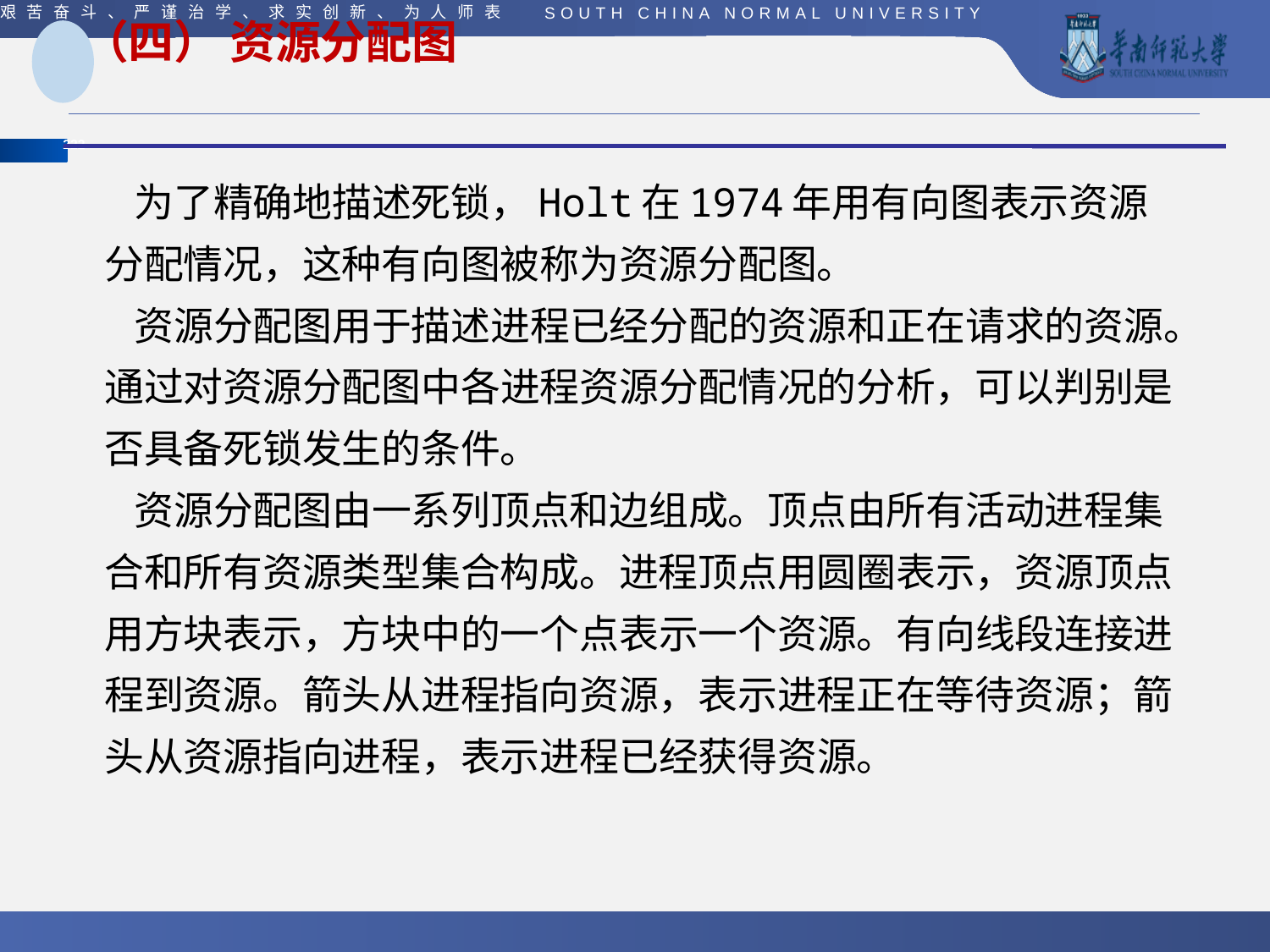

# （四） 资源分配图
     为了精确地描述死锁，Holt在1974年用有向图表示资源分配情况，这种有向图被称为资源分配图。
     资源分配图用于描述进程已经分配的资源和正在请求的资源。通过对资源分配图中各进程资源分配情况的分析，可以判别是否具备死锁发生的条件。
     资源分配图由一系列顶点和边组成。顶点由所有活动进程集合和所有资源类型集合构成。进程顶点用圆圈表示，资源顶点用方块表示，方块中的一个点表示一个资源。有向线段连接进程到资源。箭头从进程指向资源，表示进程正在等待资源；箭头从资源指向进程，表示进程已经获得资源。

222